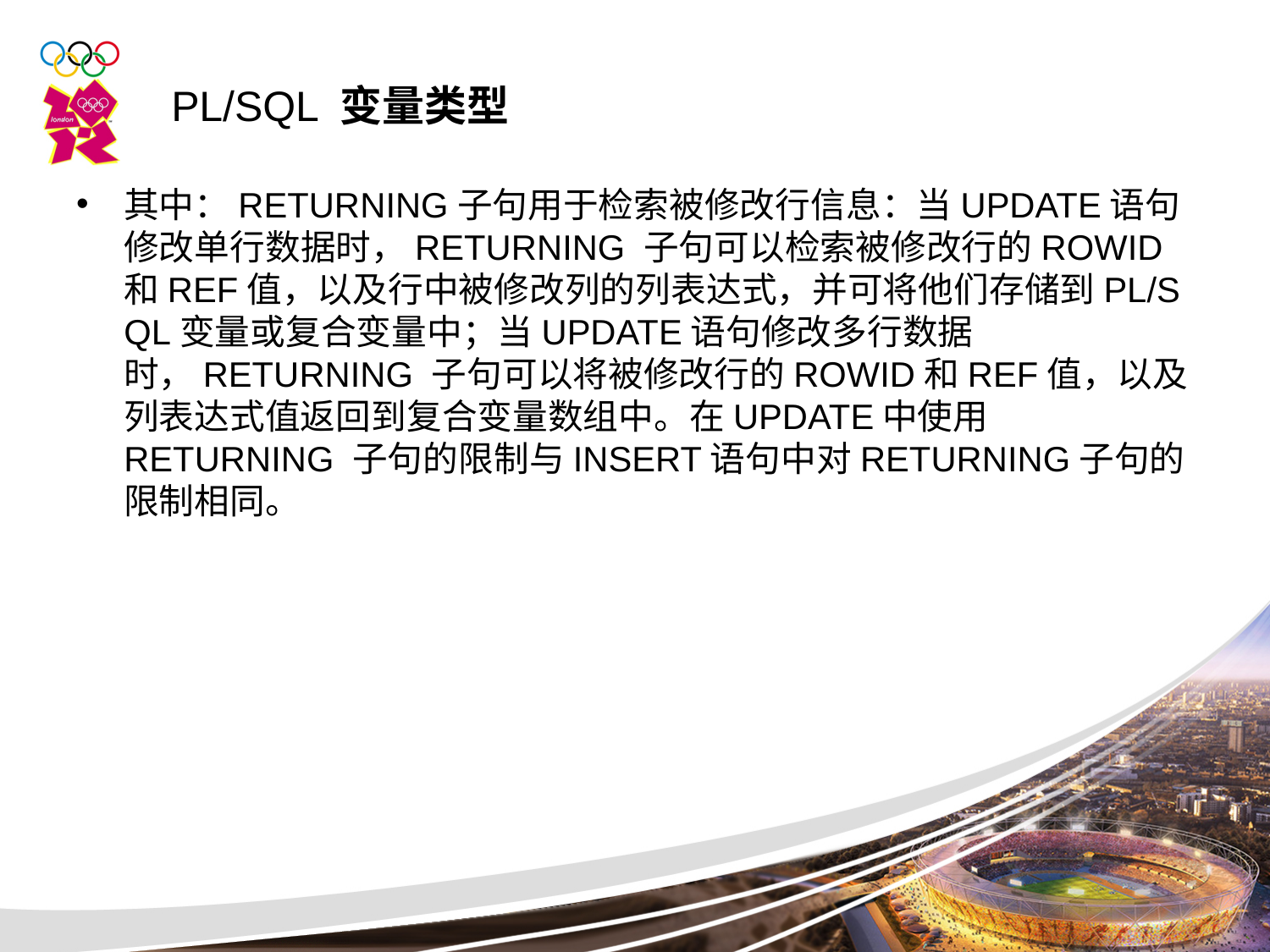

PL/SQL 变量类型
其中：RETURNING子句用于检索被修改行信息：当UPDATE语句修改单行数据时，RETURNING 子句可以检索被修改行的ROWID和REF值，以及行中被修改列的列表达式，并可将他们存储到PL/SQL变量或复合变量中；当UPDATE语句修改多行数据时，RETURNING 子句可以将被修改行的ROWID和REF值，以及列表达式值返回到复合变量数组中。在UPDATE中使用RETURNING 子句的限制与INSERT语句中对RETURNING子句的限制相同。